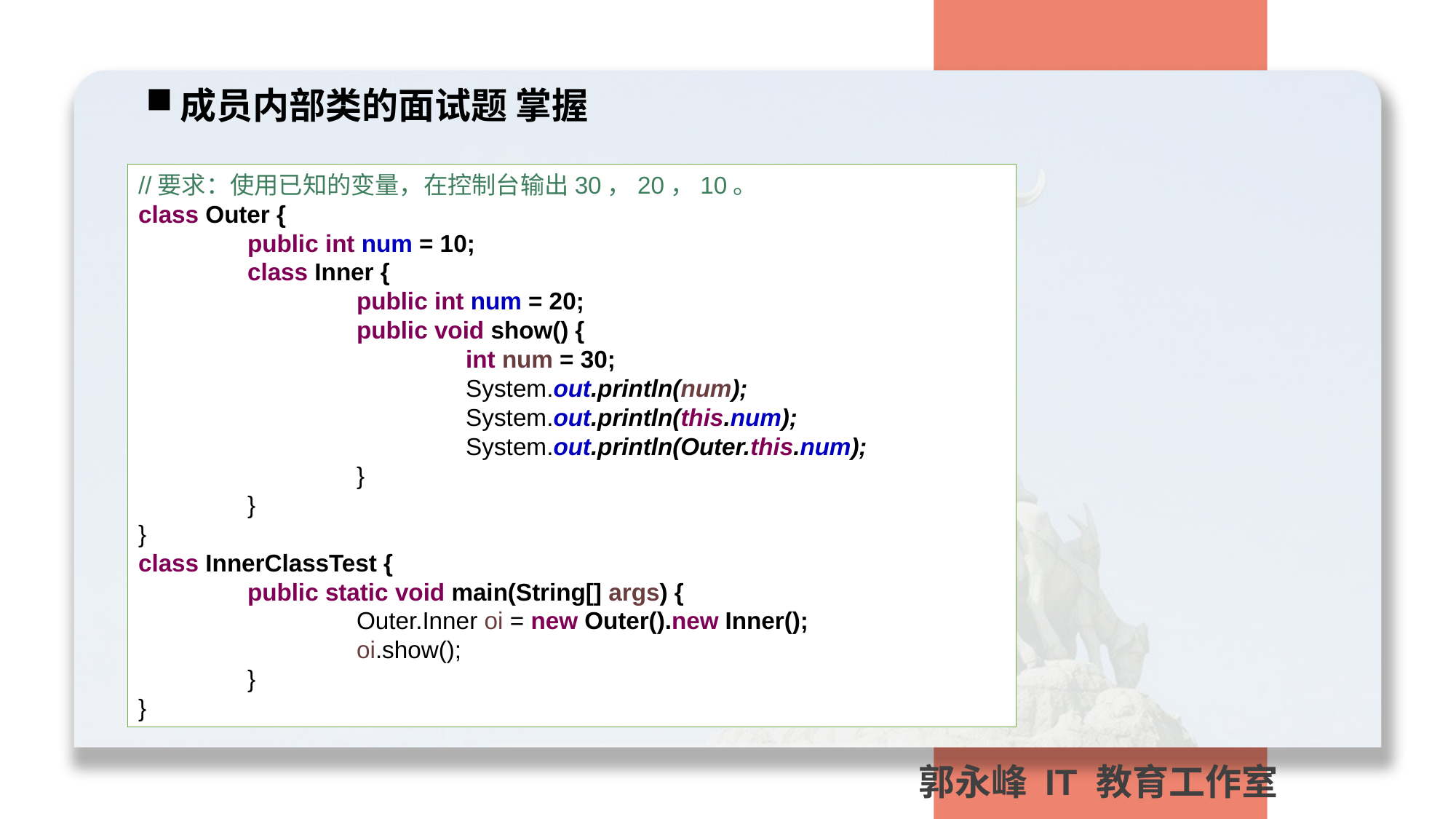

成员内部类的面试题 掌握
//要求：使用已知的变量，在控制台输出30，20，10。
class Outer {
	public int num = 10;
	class Inner {
		public int num = 20;
		public void show() {
			int num = 30;
			System.out.println(num);
			System.out.println(this.num);
			System.out.println(Outer.this.num);
		}
	}
}
class InnerClassTest {
	public static void main(String[] args) {
		Outer.Inner oi = new Outer().new Inner();
		oi.show();
	}
}